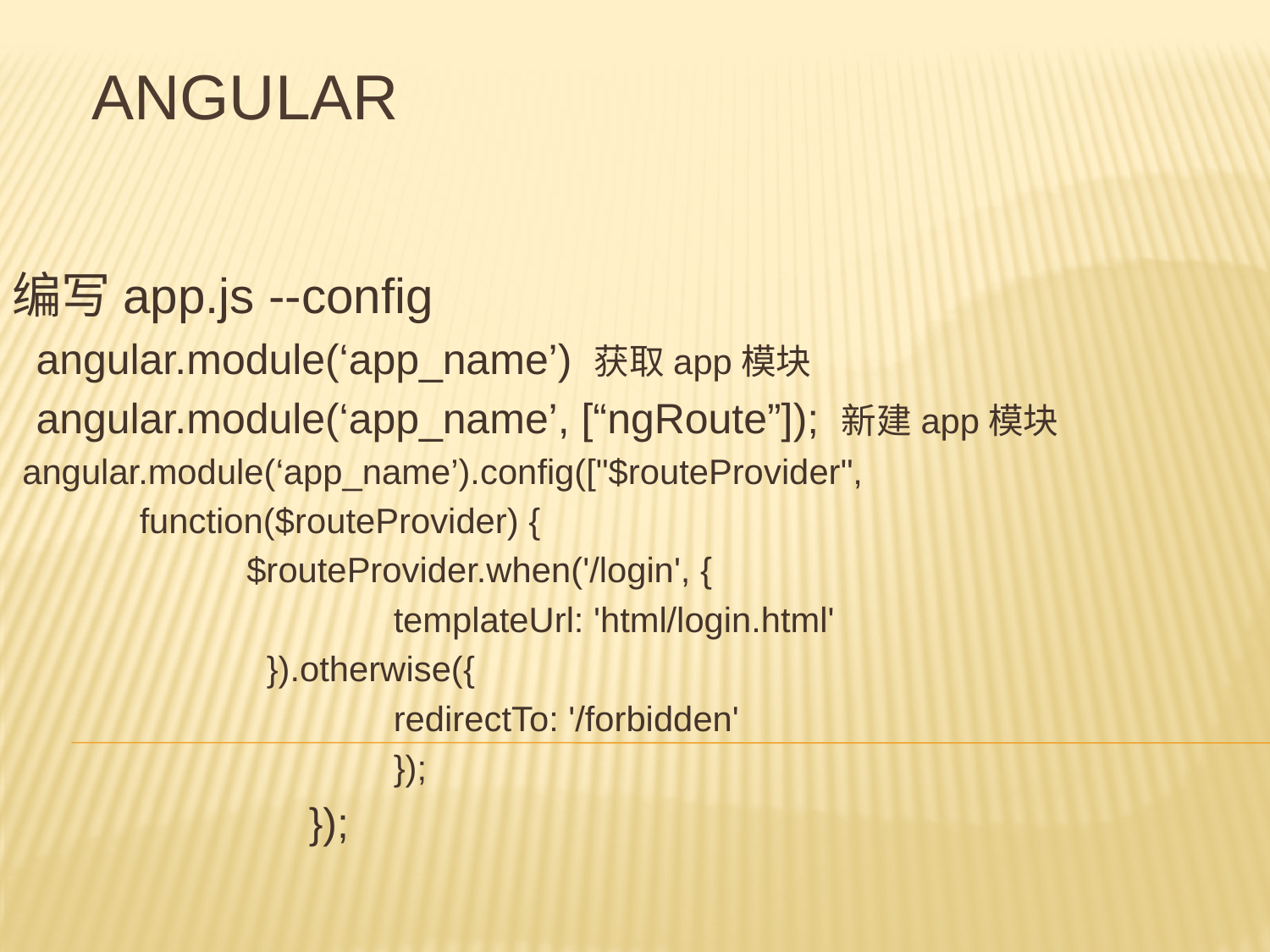

# Angular
编写app.js --config
  angular.module(‘app_name’) 获取app模块
  angular.module(‘app_name’, [“ngRoute”]); 新建app模块
 angular.module(‘app_name’).config(["$routeProvider",
  	function($routeProvider) {
  	           $routeProvider.when('/login', {
  			templateUrl: 'html/login.html'
  		}).otherwise({
  			redirectTo: '/forbidden'
  			});
                         });